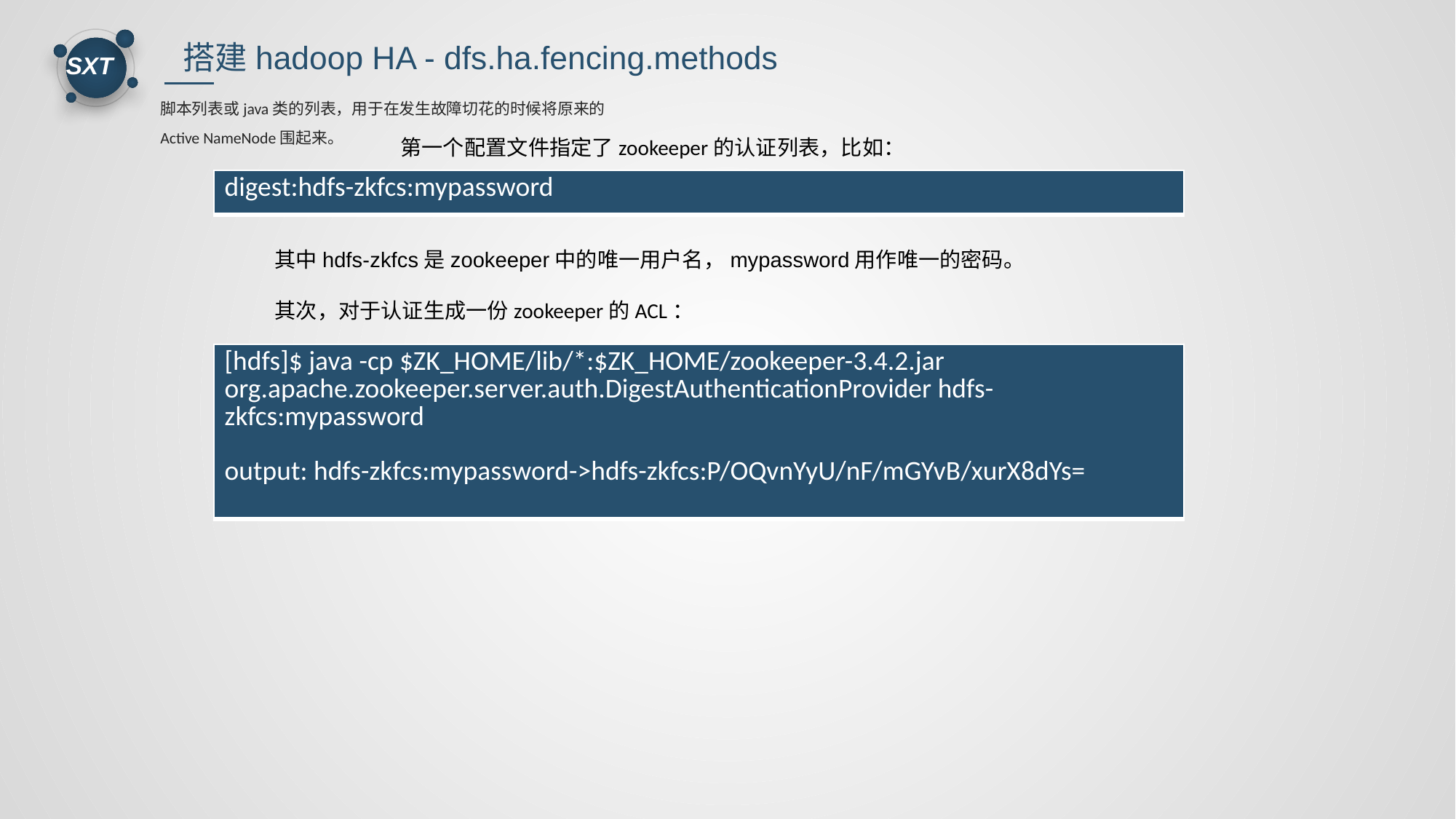

搭建hadoop HA - dfs.ha.fencing.methods
脚本列表或java类的列表，用于在发生故障切花的时候将原来的Active NameNode围起来。
第一个配置文件指定了zookeeper的认证列表，比如：
| digest:hdfs-zkfcs:mypassword |
| --- |
其中hdfs-zkfcs是zookeeper中的唯一用户名，mypassword用作唯一的密码。

其次，对于认证生成一份zookeeper的ACL：
| [hdfs]$ java -cp $ZK\_HOME/lib/\*:$ZK\_HOME/zookeeper-3.4.2.jar org.apache.zookeeper.server.auth.DigestAuthenticationProvider hdfs-zkfcs:mypassword output: hdfs-zkfcs:mypassword->hdfs-zkfcs:P/OQvnYyU/nF/mGYvB/xurX8dYs= |
| --- |